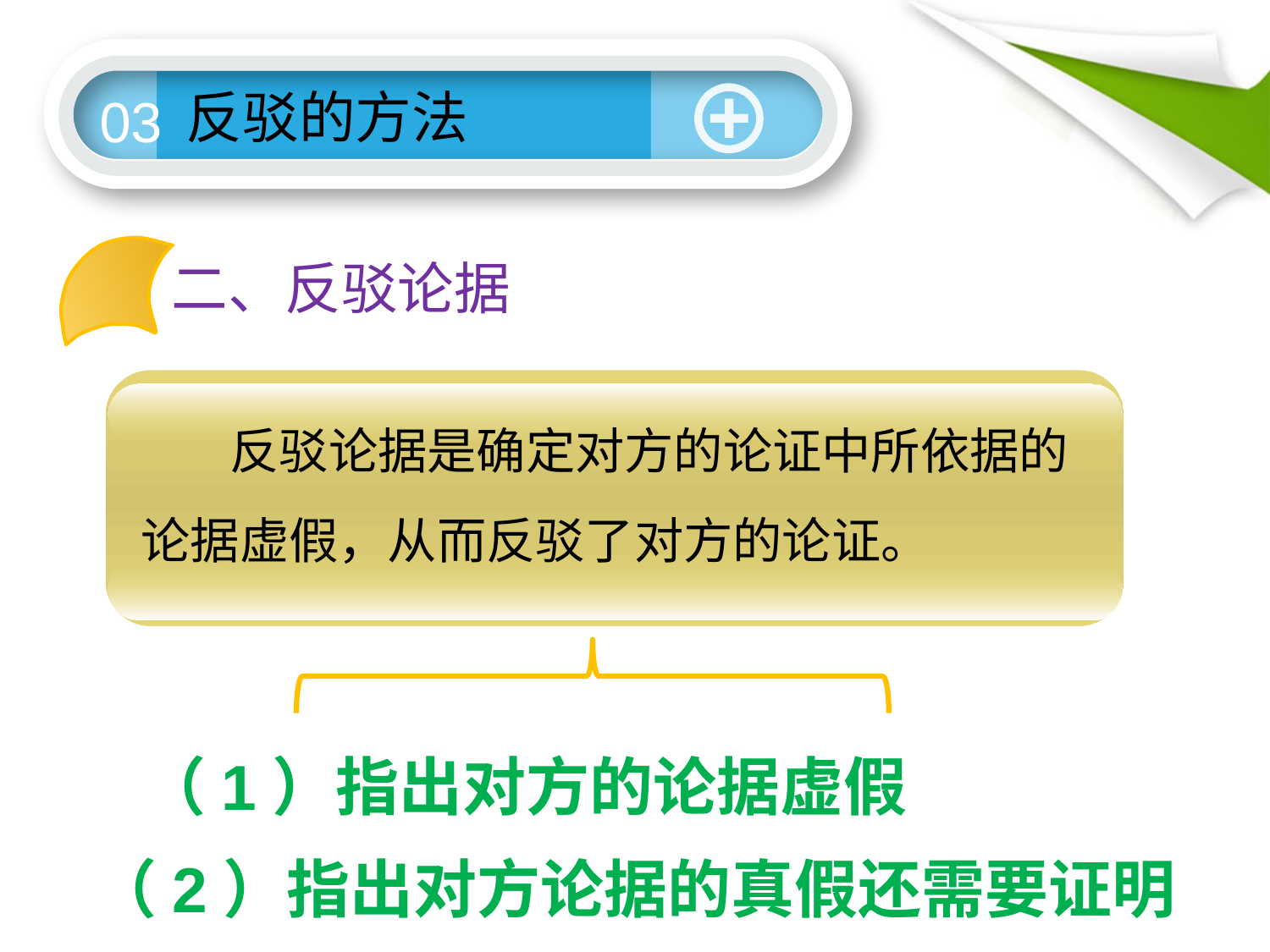

反驳的方法
03

二、反驳论据

A  —  B
B  —  A

       反驳论据是确定对方的论证中所依据的论据虚假，从而反驳了对方的论证。
       （1）指出对方的论据虚假
 （2）指出对方论据的真假还需要证明